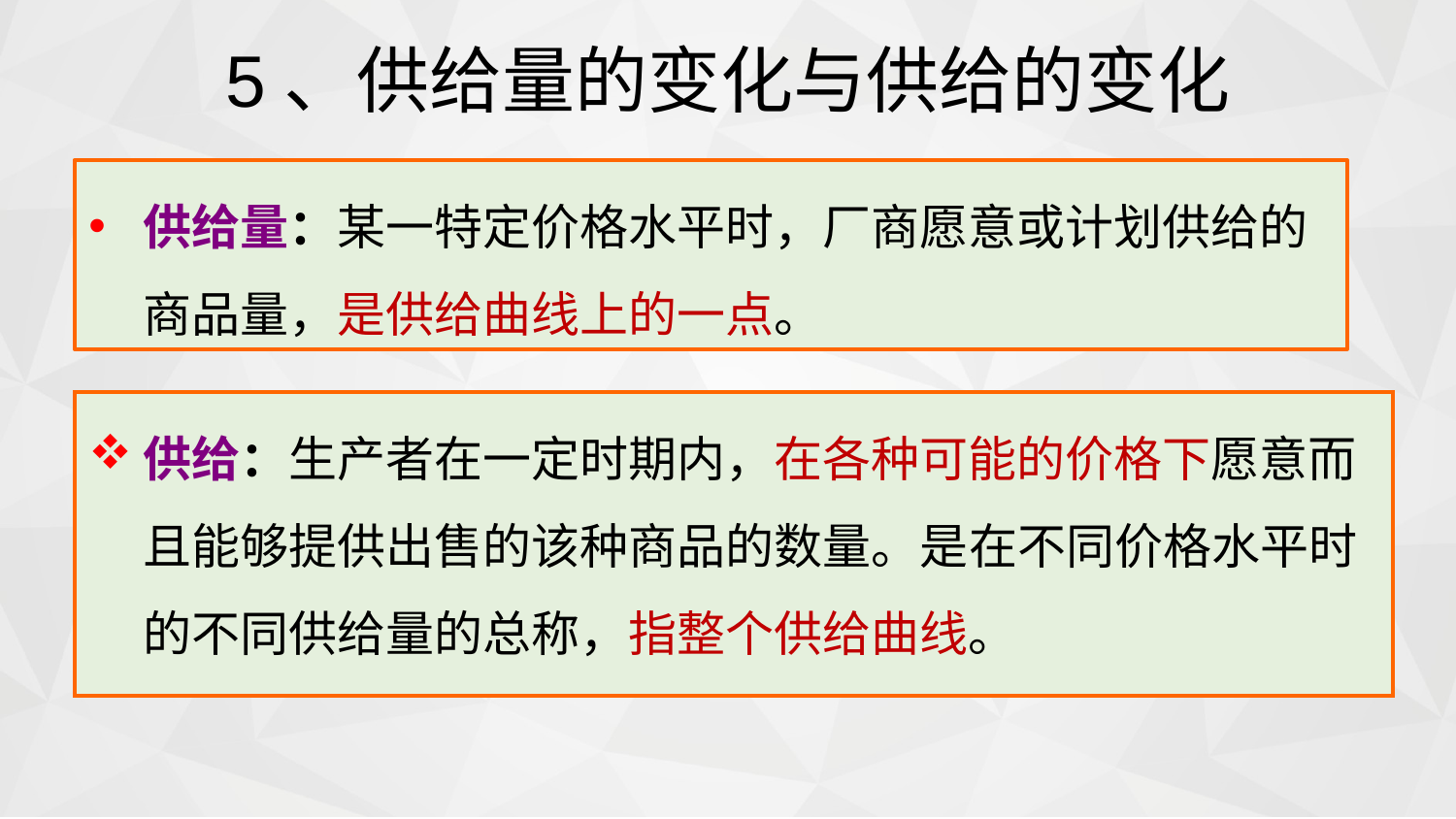

# 5、供给量的变化与供给的变化
供给量：某一特定价格水平时，厂商愿意或计划供给的商品量，是供给曲线上的一点。
供给：生产者在一定时期内，在各种可能的价格下愿意而且能够提供出售的该种商品的数量。是在不同价格水平时的不同供给量的总称，指整个供给曲线。

29